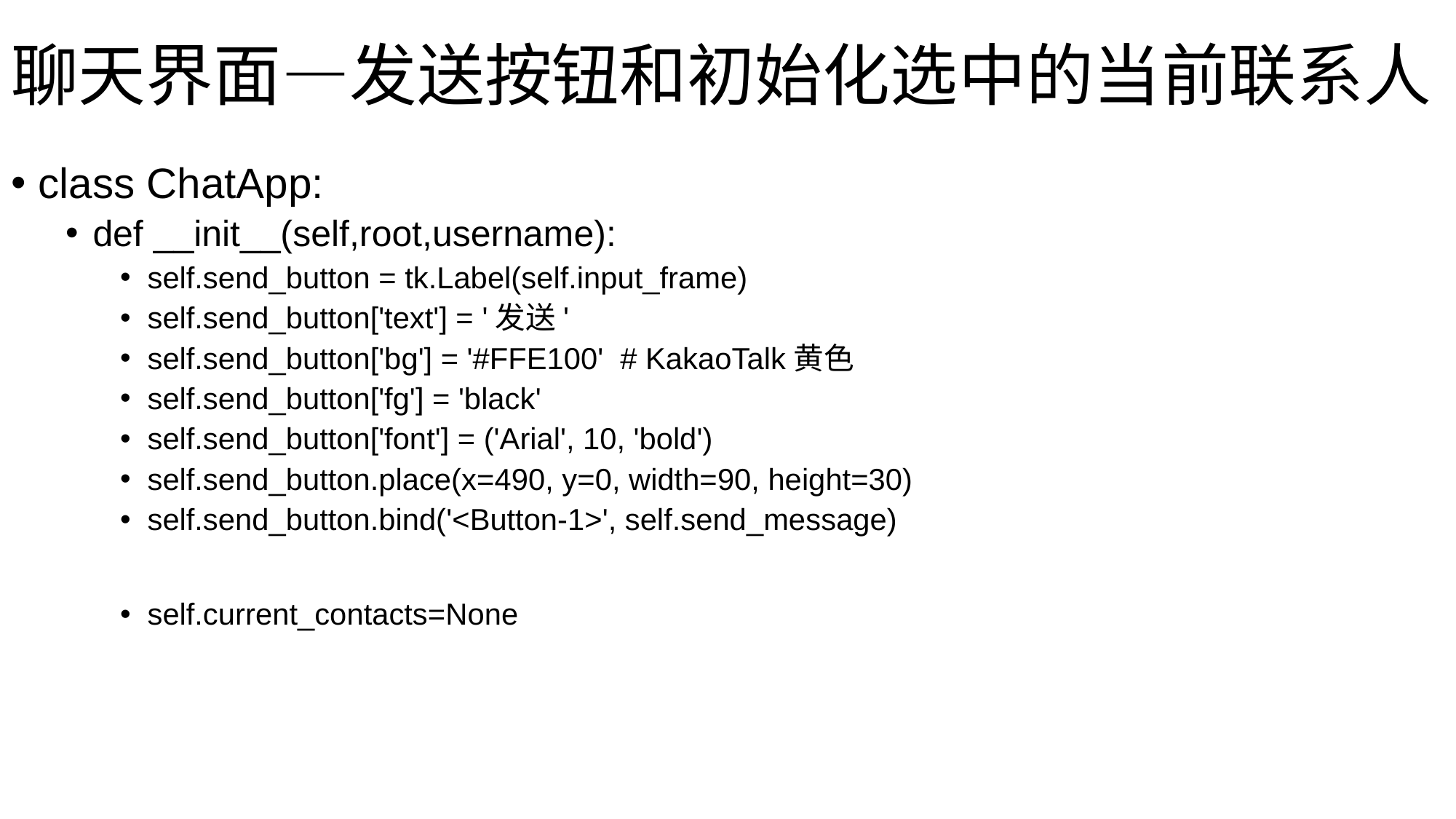

# 聊天界面—发送按钮和初始化选中的当前联系人
class ChatApp:
def __init__(self,root,username):
self.send_button = tk.Label(self.input_frame)
self.send_button['text'] = '发送'
self.send_button['bg'] = '#FFE100'  # KakaoTalk黄色
self.send_button['fg'] = 'black'
self.send_button['font'] = ('Arial', 10, 'bold')
self.send_button.place(x=490, y=0, width=90, height=30)
self.send_button.bind('<Button-1>', self.send_message)

self.current_contacts=None